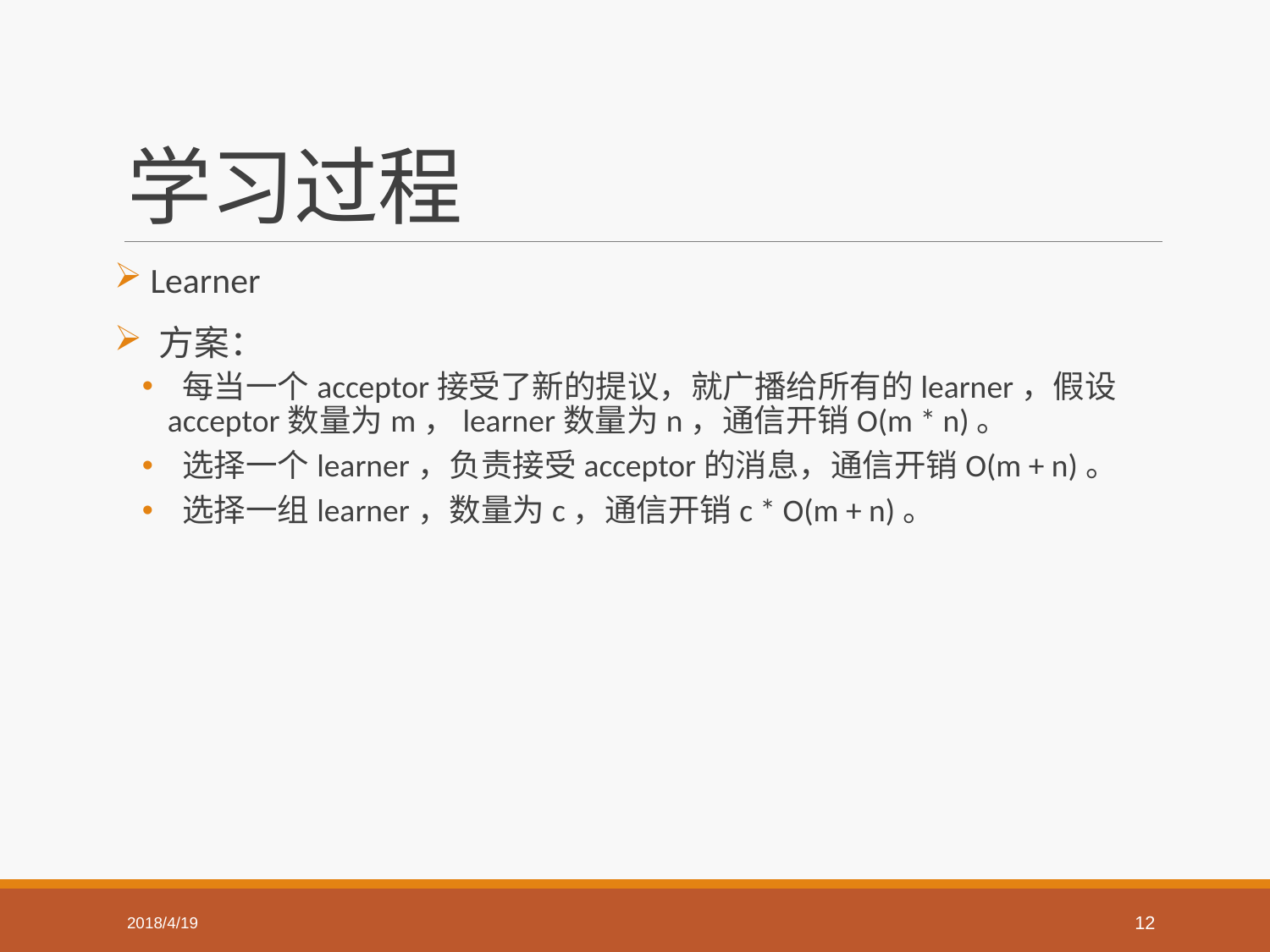

# 学习过程
 Learner
 方案：
 每当一个acceptor接受了新的提议，就广播给所有的learner，假设acceptor数量为m，learner数量为n，通信开销O(m * n)。
 选择一个learner，负责接受acceptor的消息，通信开销O(m + n)。
 选择一组learner，数量为c，通信开销c * O(m + n)。

2018/4/19
12